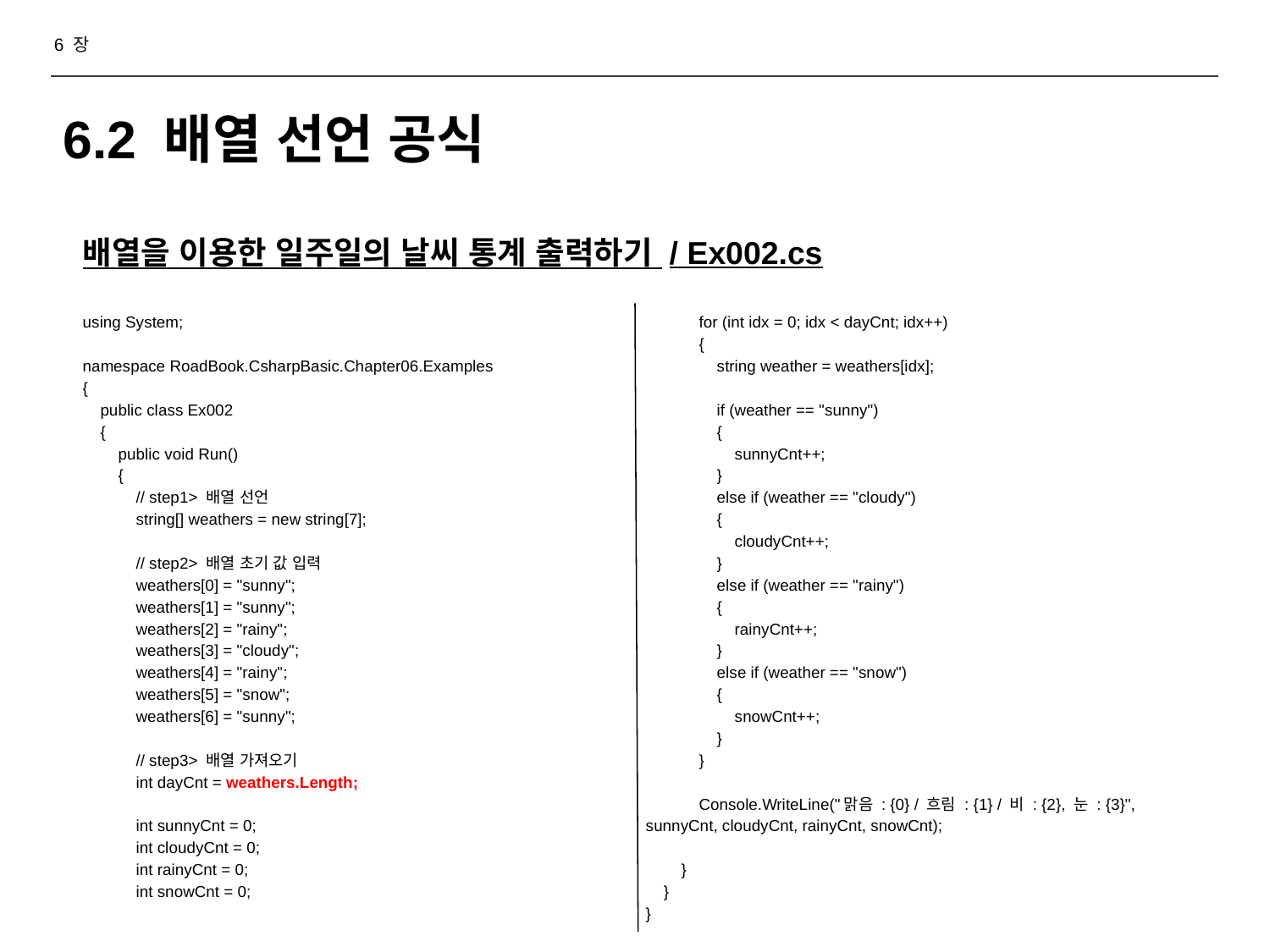

6 장
# 6.2 배열 선언 공식
배열을 이용한 일주일의 날씨 통계 출력하기 / Ex002.cs
using System;

namespace RoadBook.CsharpBasic.Chapter06.Examples
{
    public class Ex002
    {
        public void Run()
        {
            // step1> 배열 선언
            string[] weathers = new string[7];

            // step2> 배열 초기 값 입력
            weathers[0] = "sunny";
            weathers[1] = "sunny";
            weathers[2] = "rainy";
            weathers[3] = "cloudy";
            weathers[4] = "rainy";
            weathers[5] = "snow";
            weathers[6] = "sunny";

            // step3> 배열 가져오기
            int dayCnt = weathers.Length;

            int sunnyCnt = 0;
            int cloudyCnt = 0;
            int rainyCnt = 0;
            int snowCnt = 0;
            for (int idx = 0; idx < dayCnt; idx++)
            {
                string weather = weathers[idx];

                if (weather == "sunny")
                {
                    sunnyCnt++;
                }
                else if (weather == "cloudy")
                {
                    cloudyCnt++;
                }
                else if (weather == "rainy")
                {
                    rainyCnt++;
                }
                else if (weather == "snow")
                {
                    snowCnt++;
                }
            }

            Console.WriteLine("맑음 : {0} / 흐림 : {1} / 비 : {2}, 눈 : {3}", sunnyCnt, cloudyCnt, rainyCnt, snowCnt);

        }
    }
}